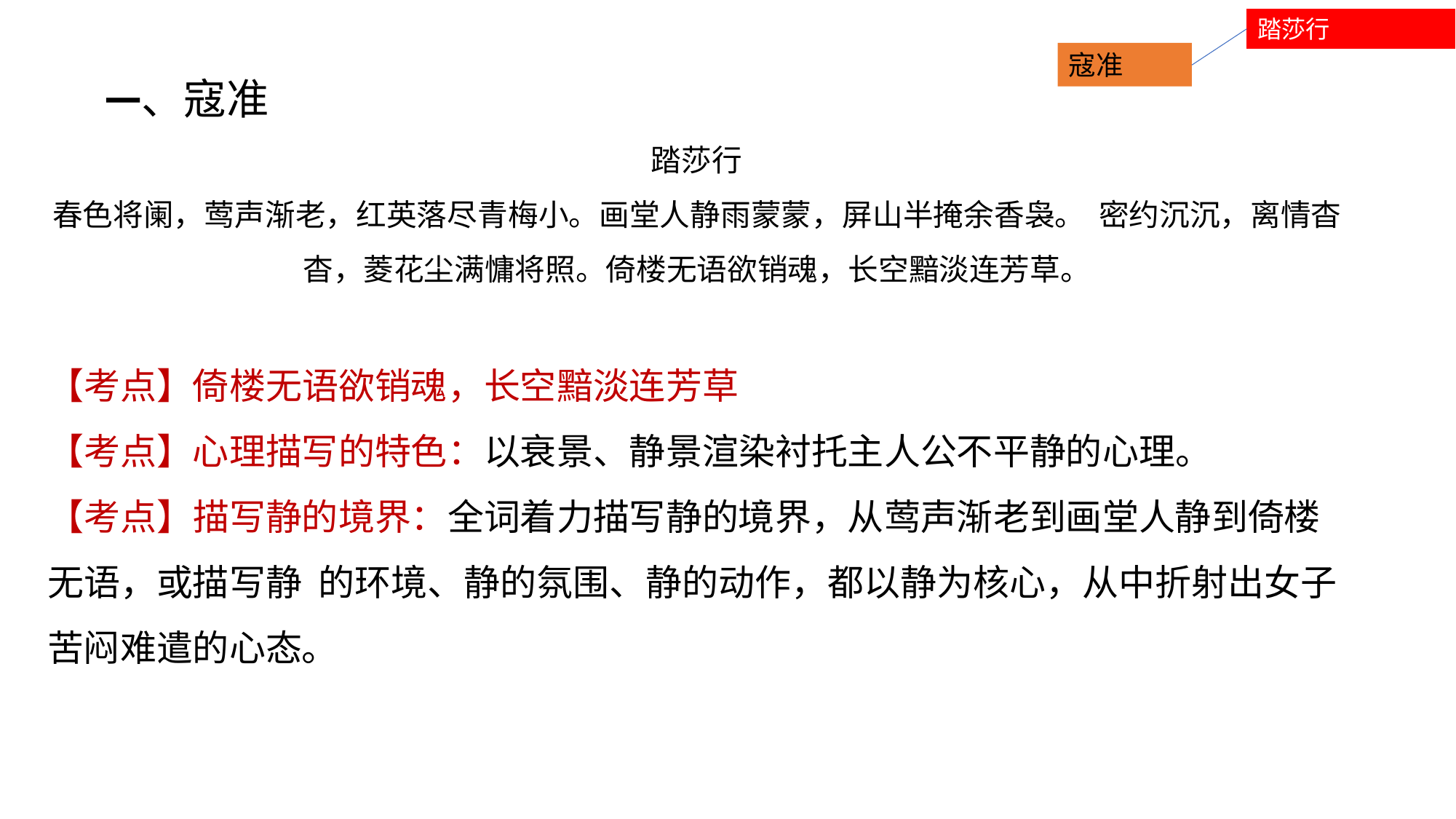

踏莎行
寇准
      一、寇准
踏莎行
春色将阑，莺声渐老，红英落尽青梅小。画堂人静雨蒙蒙，屏山半掩余香袅。  密约沉沉，离情杳杳，菱花尘满慵将照。倚楼无语欲销魂，长空黯淡连芳草。

【考点】倚楼无语欲销魂，长空黯淡连芳草
【考点】心理描写的特色：以衰景、静景渲染衬托主人公不平静的心理。
【考点】描写静的境界：全词着力描写静的境界，从莺声渐老到画堂人静到倚楼无语，或描写静  的环境、静的氛围、静的动作，都以静为核心，从中折射出女子苦闷难遣的心态。